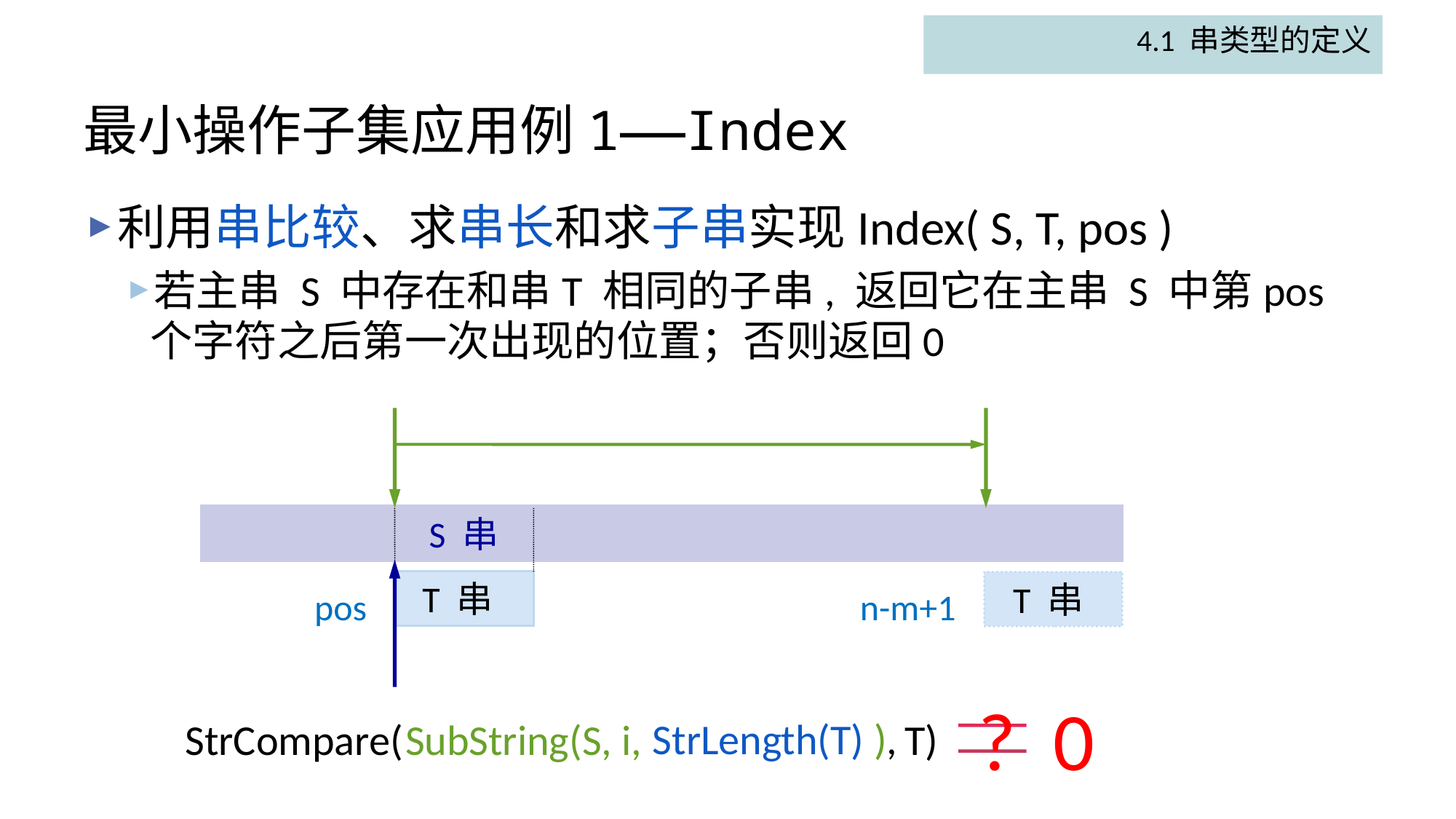

4.1 串类型的定义
# 最小操作子集应用例1——Index
利用串比较、求串长和求子串实现Index( S, T, pos )
若主串 S 中存在和串T 相同的子串, 返回它在主串 S 中第pos个字符之后第一次出现的位置；否则返回0

                                   S 串

  T 串
  T 串
pos
n-m+1
?  0
StrLength(T) ),
SubString(S, i,
StrCompare(                                                    T)